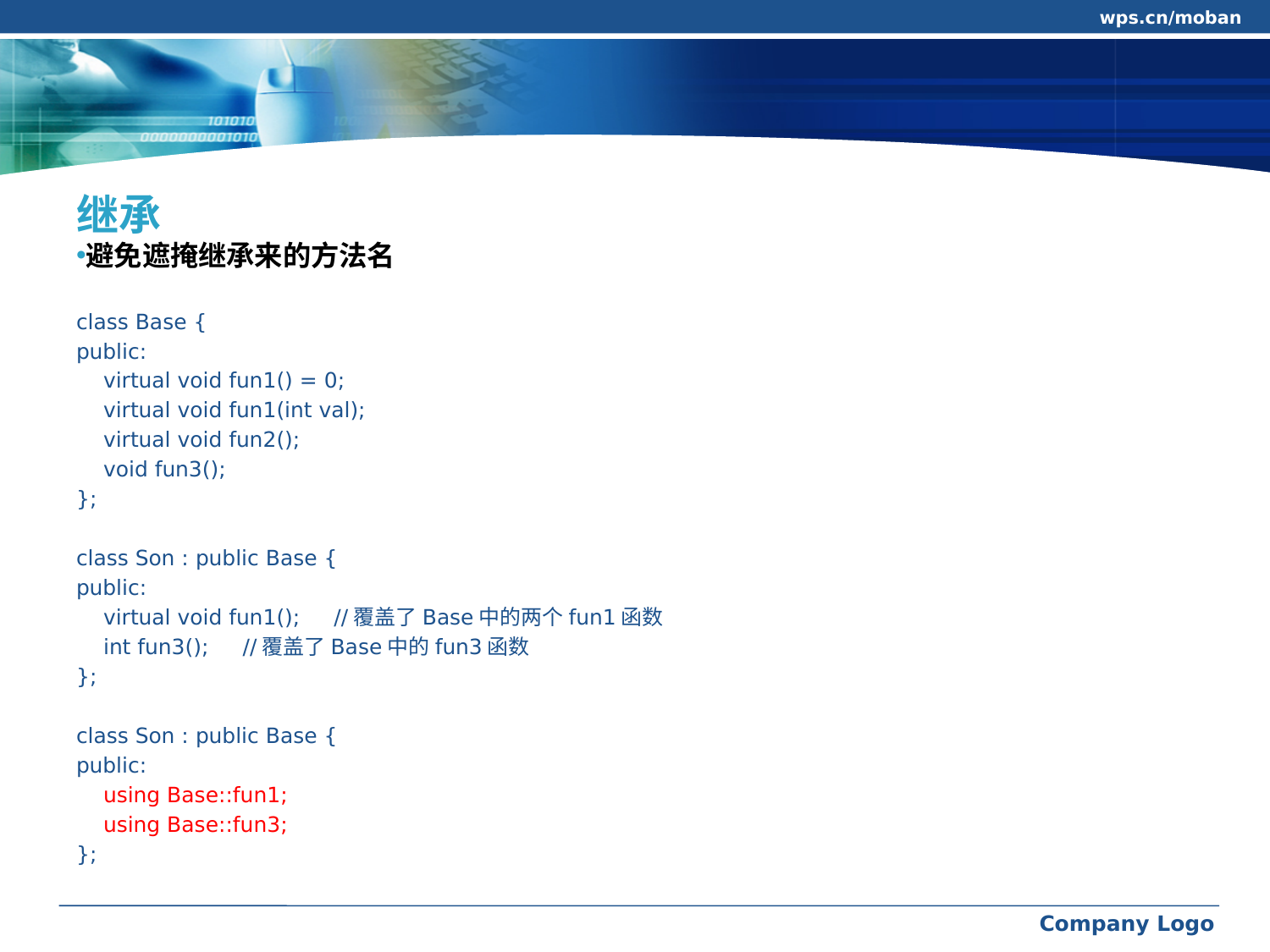

wps.cn/moban

#
继承
避免遮掩继承来的方法名

class Base {
public:
    virtual void fun1() = 0;
    virtual void fun1(int val);
    virtual void fun2();
    void fun3();
};

class Son : public Base {
public:
    virtual void fun1();     //覆盖了Base中的两个fun1函数
    int fun3();     //覆盖了Base中的fun3函数
};

class Son : public Base {
public:
    using Base::fun1;
    using Base::fun3;
};

Company Logo